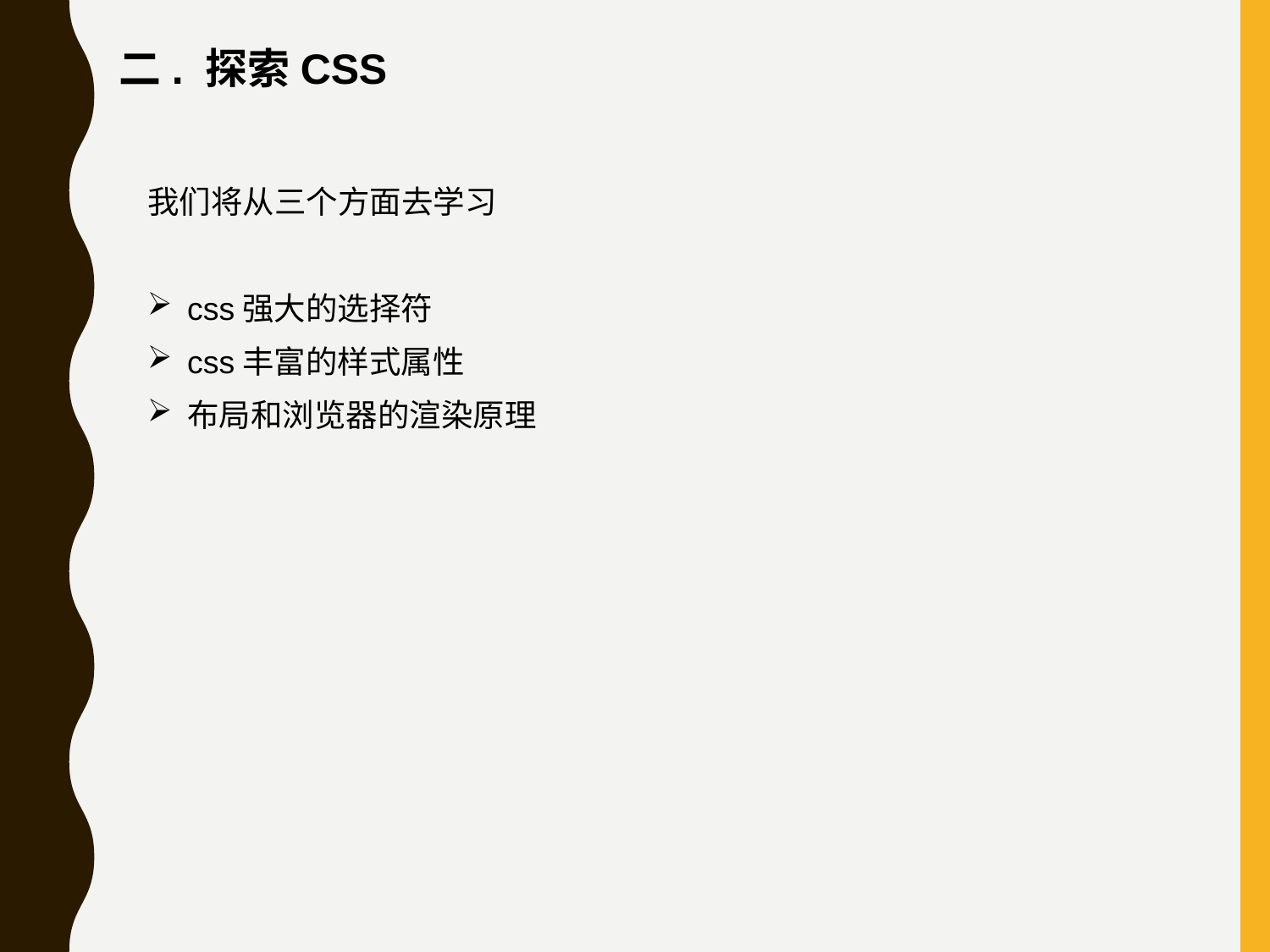

二. 探索CSS

我们将从三个方面去学习

css强大的选择符
css丰富的样式属性
布局和浏览器的渲染原理